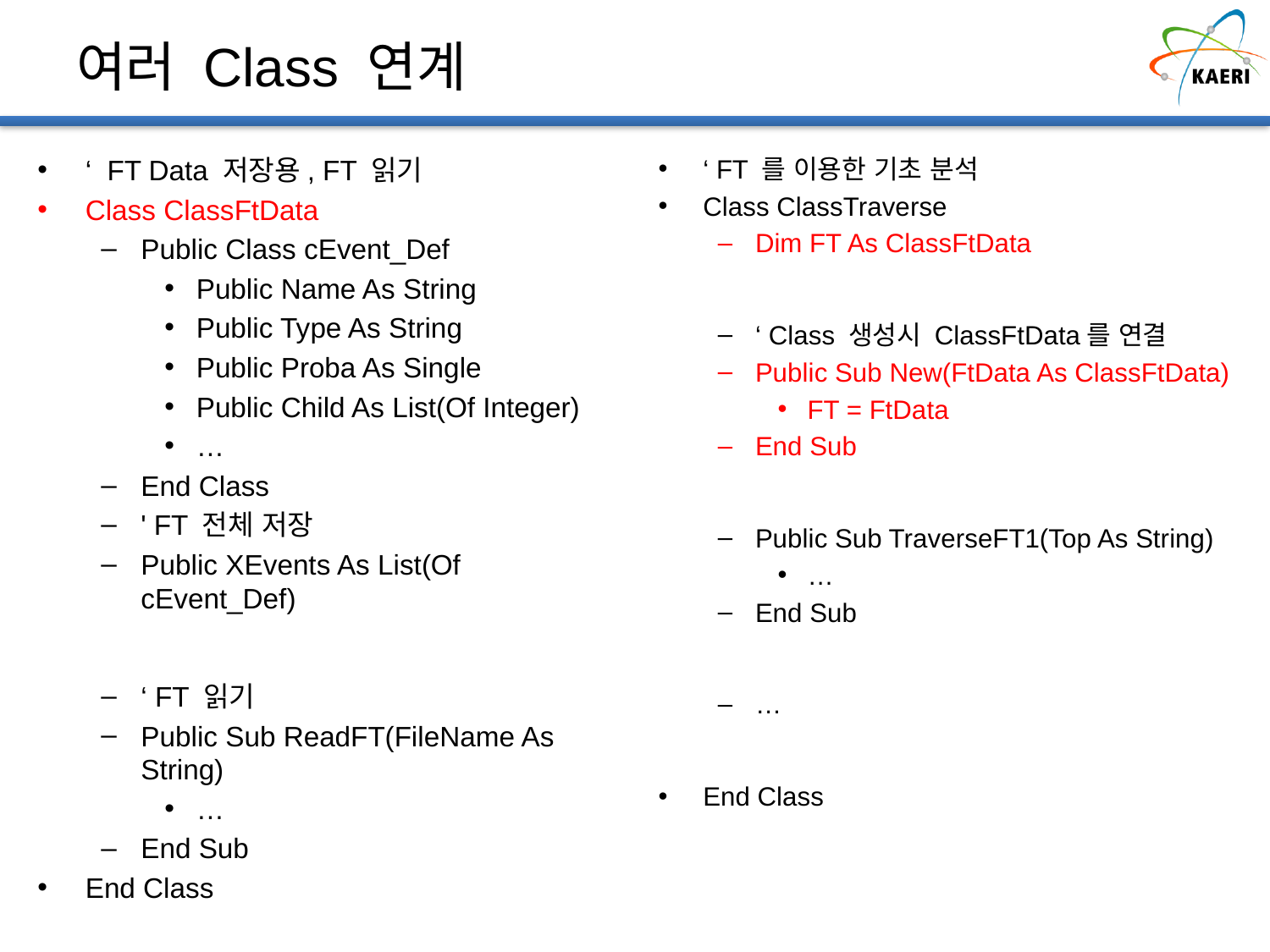

# 여러 Class 연계
‘  FT Data 저장용, FT 읽기
Class ClassFtData
Public Class cEvent_Def
Public Name As String
Public Type As String
Public Proba As Single
Public Child As List(Of Integer)
…
End Class
' FT 전체 저장
Public XEvents As List(Of cEvent_Def)

‘ FT 읽기
Public Sub ReadFT(FileName As String)
…
End Sub
End Class
‘ FT 를 이용한 기초 분석
Class ClassTraverse
Dim FT As ClassFtData

‘ Class 생성시 ClassFtData를 연결
Public Sub New(FtData As ClassFtData)
FT = FtData
End Sub

Public Sub TraverseFT1(Top As String)
…
End Sub

…

End Class